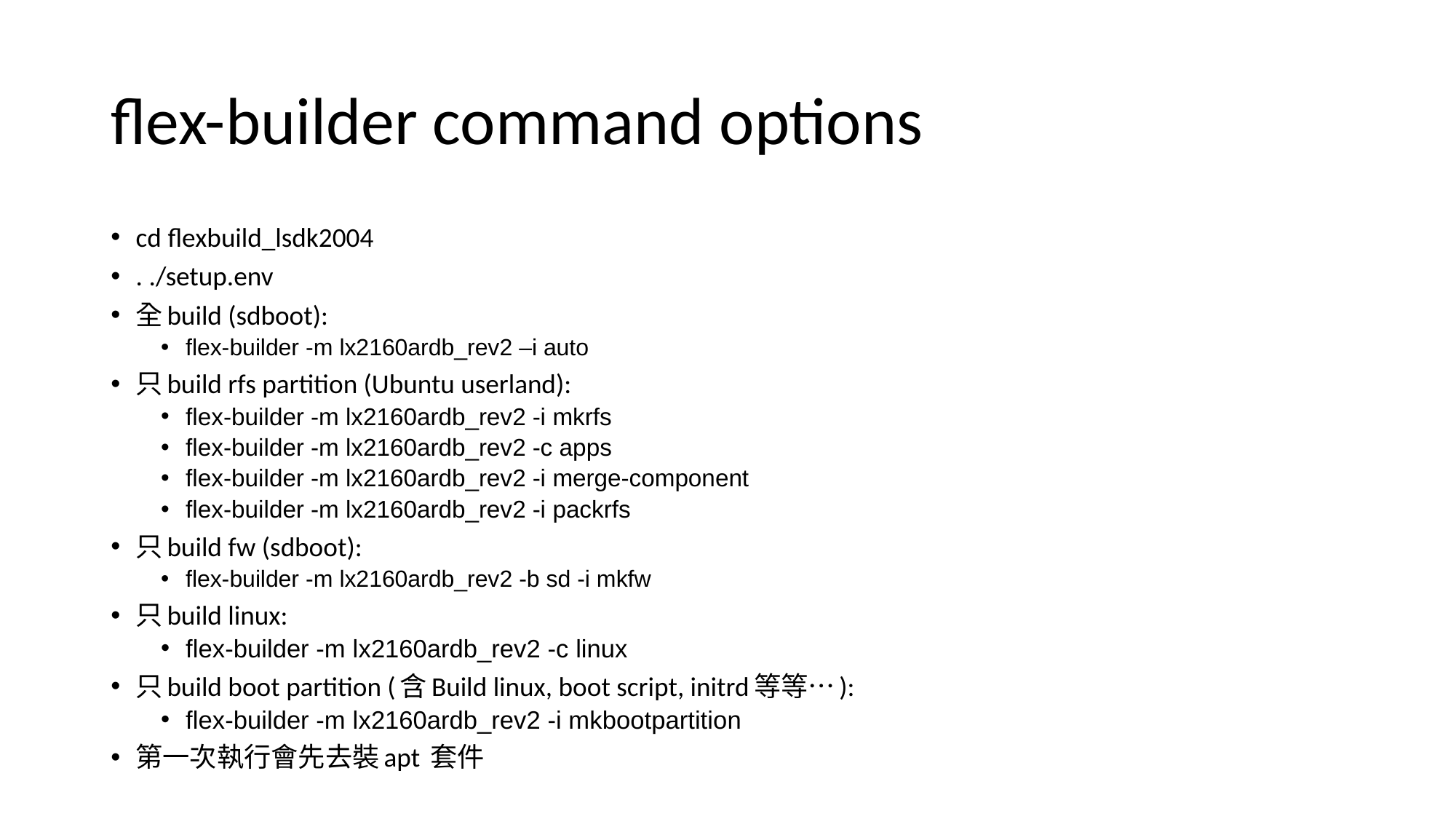

# flex-builder command options
cd flexbuild_lsdk2004
. ./setup.env
全build (sdboot):
flex-builder -m lx2160ardb_rev2 –i auto
只build rfs partition (Ubuntu userland):
flex-builder -m lx2160ardb_rev2 -i mkrfs
flex-builder -m lx2160ardb_rev2 -c apps
flex-builder -m lx2160ardb_rev2 -i merge-component
flex-builder -m lx2160ardb_rev2 -i packrfs
只build fw (sdboot):
flex-builder -m lx2160ardb_rev2 -b sd -i mkfw
只build linux:
flex-builder -m lx2160ardb_rev2 -c linux
只build boot partition (含Build linux, boot script, initrd等等…):
flex-builder -m lx2160ardb_rev2 -i mkbootpartition
第一次執行會先去裝apt 套件